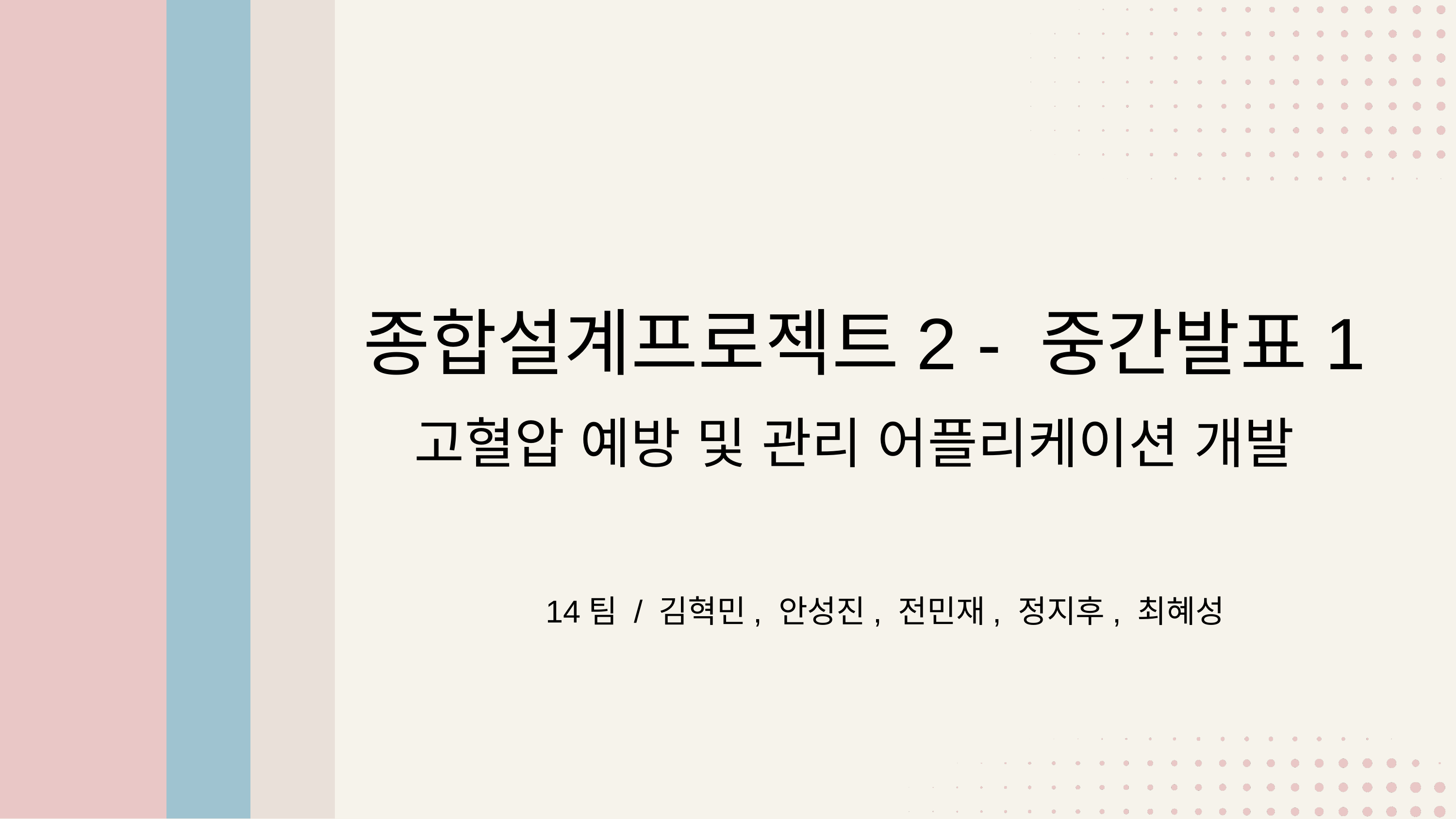

종합설계프로젝트2 - 중간발표1
고혈압 예방 및 관리 어플리케이션 개발
14팀 / 김혁민, 안성진, 전민재, 정지후, 최혜성